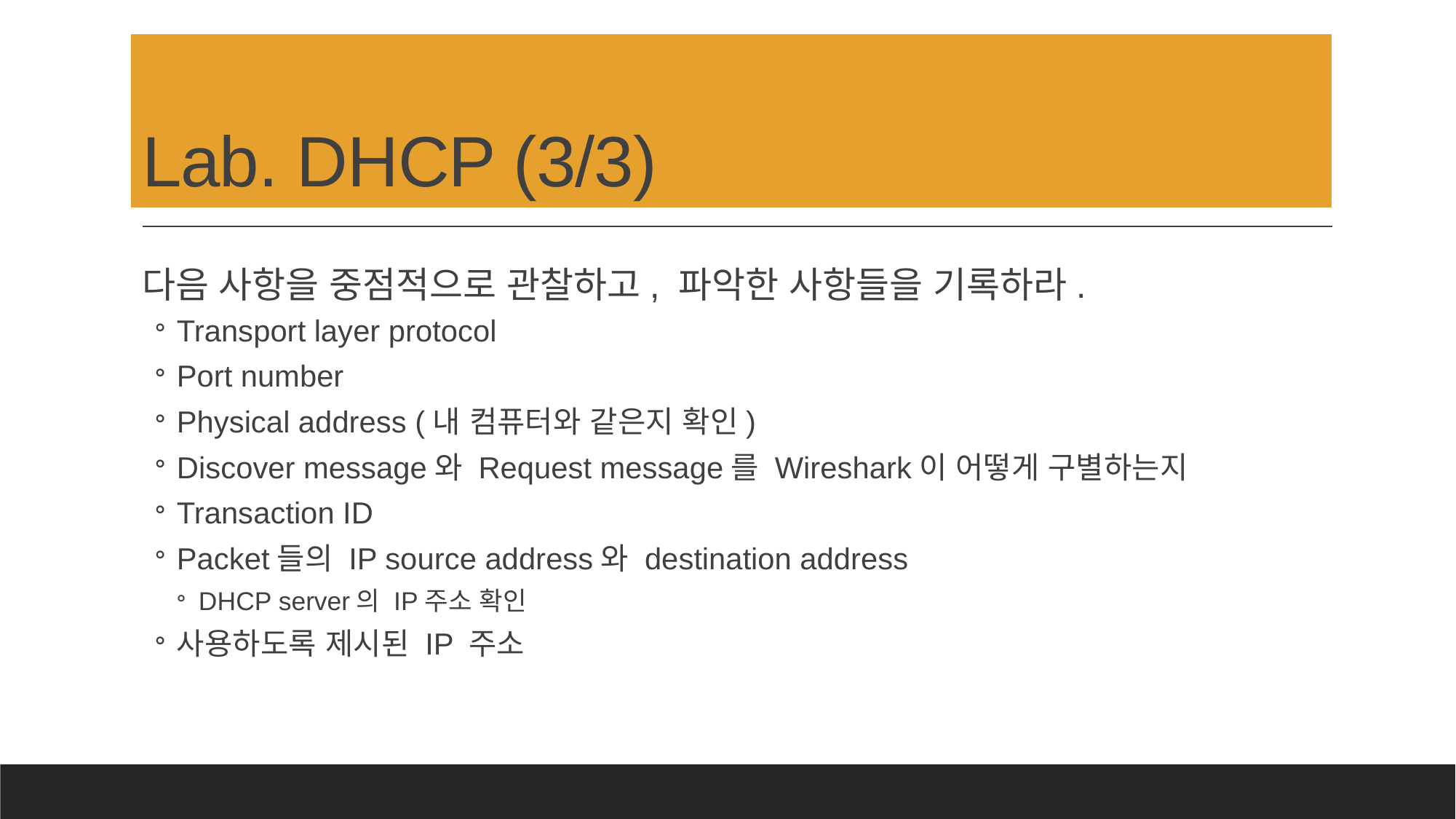

# Lab. DHCP (3/3)
다음 사항을 중점적으로 관찰하고, 파악한 사항들을 기록하라.
Transport layer protocol
Port number
Physical address (내 컴퓨터와 같은지 확인)
Discover message와 Request message를 Wireshark이 어떻게 구별하는지
Transaction ID
Packet들의 IP source address와 destination address
DHCP server의 IP주소 확인
사용하도록 제시된 IP 주소